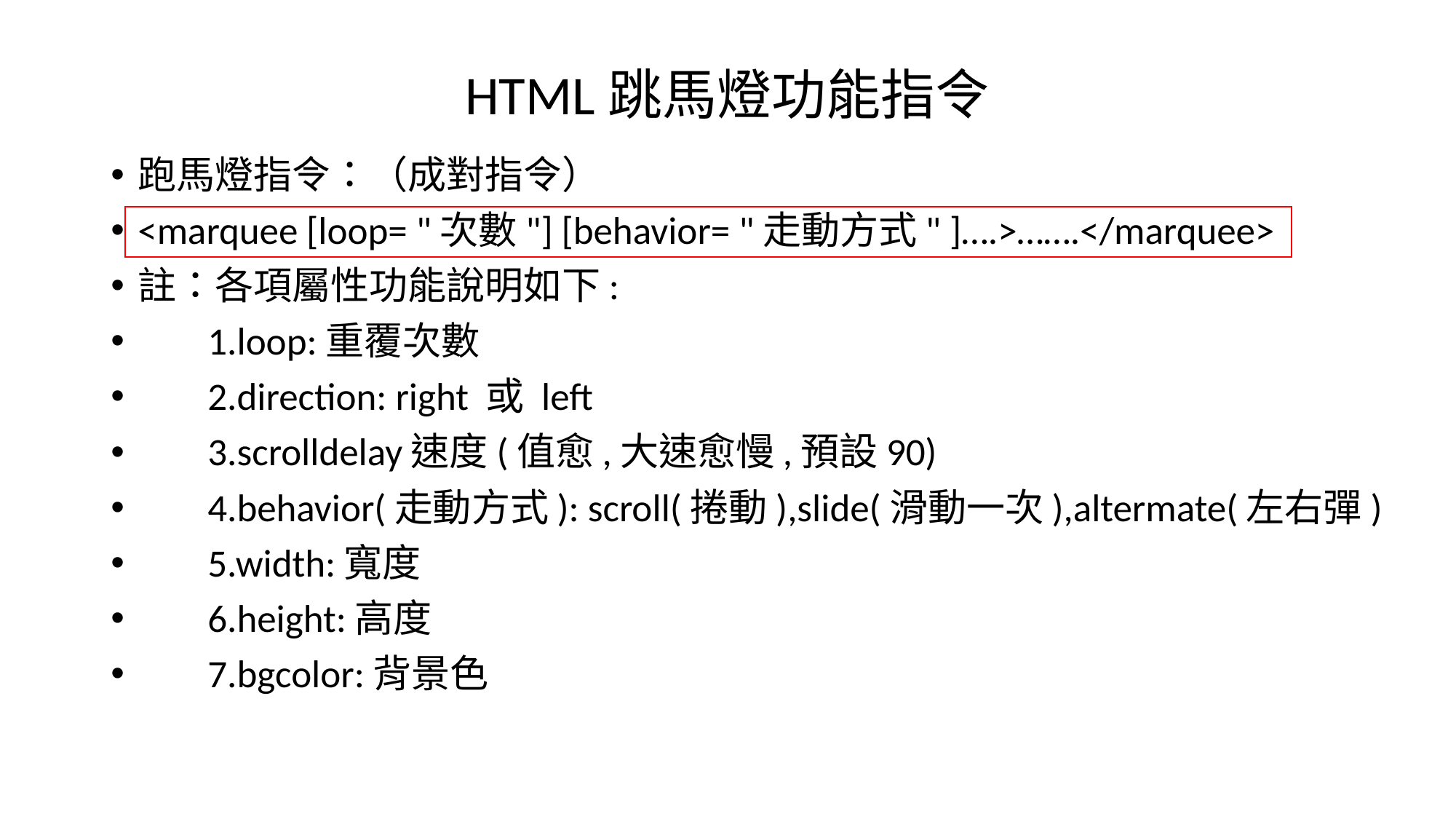

# HTML跳馬燈功能指令
跑馬燈指令：（成對指令）
<marquee [loop= "次數"] [behavior= "走動方式" ]….>…….</marquee>
註：各項屬性功能說明如下:
        1.loop:重覆次數
        2.direction: right 或 left
        3.scrolldelay速度(值愈,大速愈慢,預設90)
        4.behavior(走動方式): scroll(捲動),slide(滑動一次),altermate(左右彈)
        5.width:寬度
        6.height:高度
        7.bgcolor:背景色